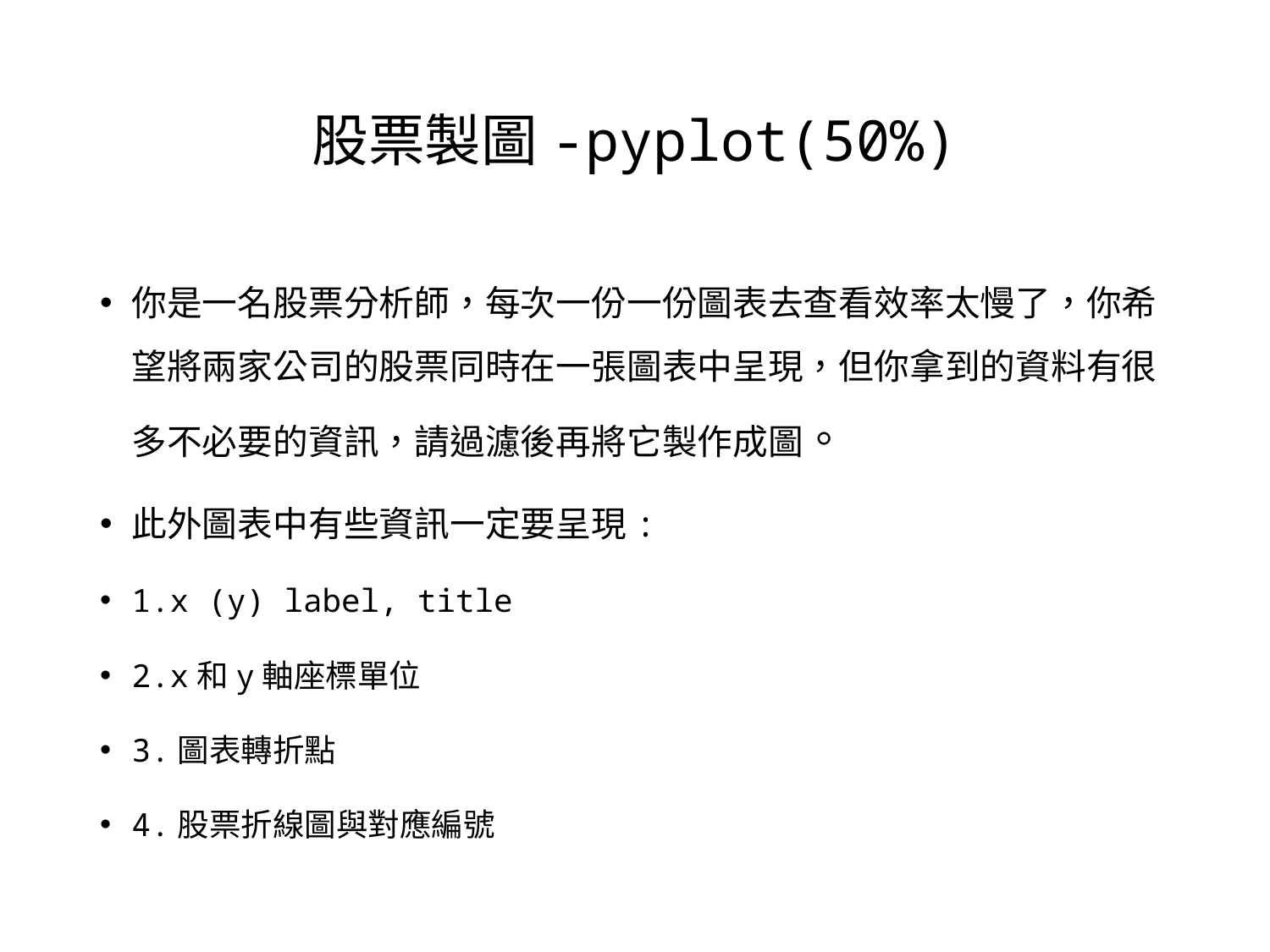

# 股票製圖-pyplot(50%)
你是一名股票分析師，每次一份一份圖表去查看效率太慢了，你希望將兩家公司的股票同時在一張圖表中呈現，但你拿到的資料有很多不必要的資訊，請過濾後再將它製作成圖。
此外圖表中有些資訊一定要呈現:
1.x (y) label, title
2.x和y軸座標單位
3.圖表轉折點
4.股票折線圖與對應編號